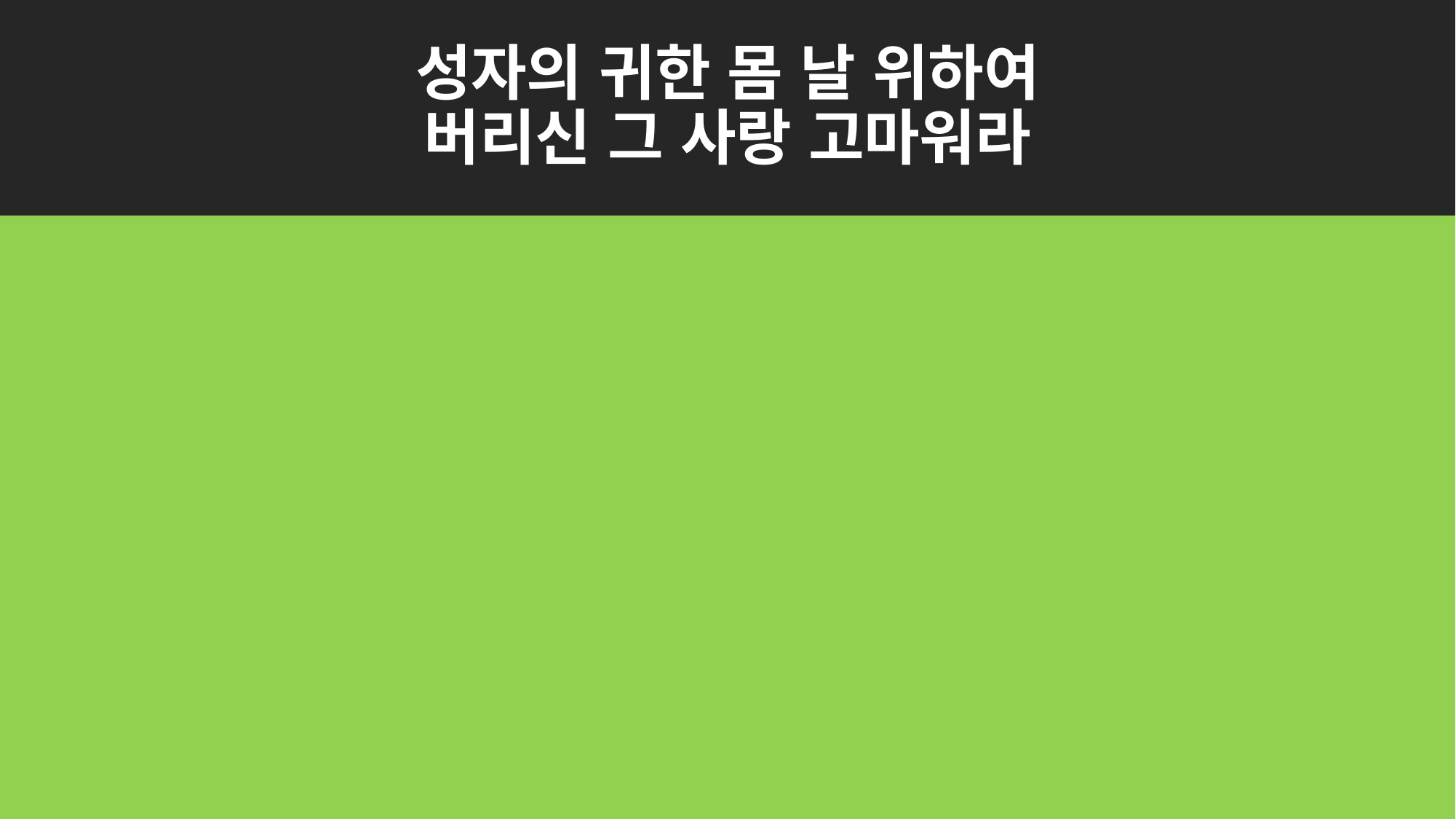

# 성자의 귀한 몸 날 위하여 버리신 그 사랑 고마워라